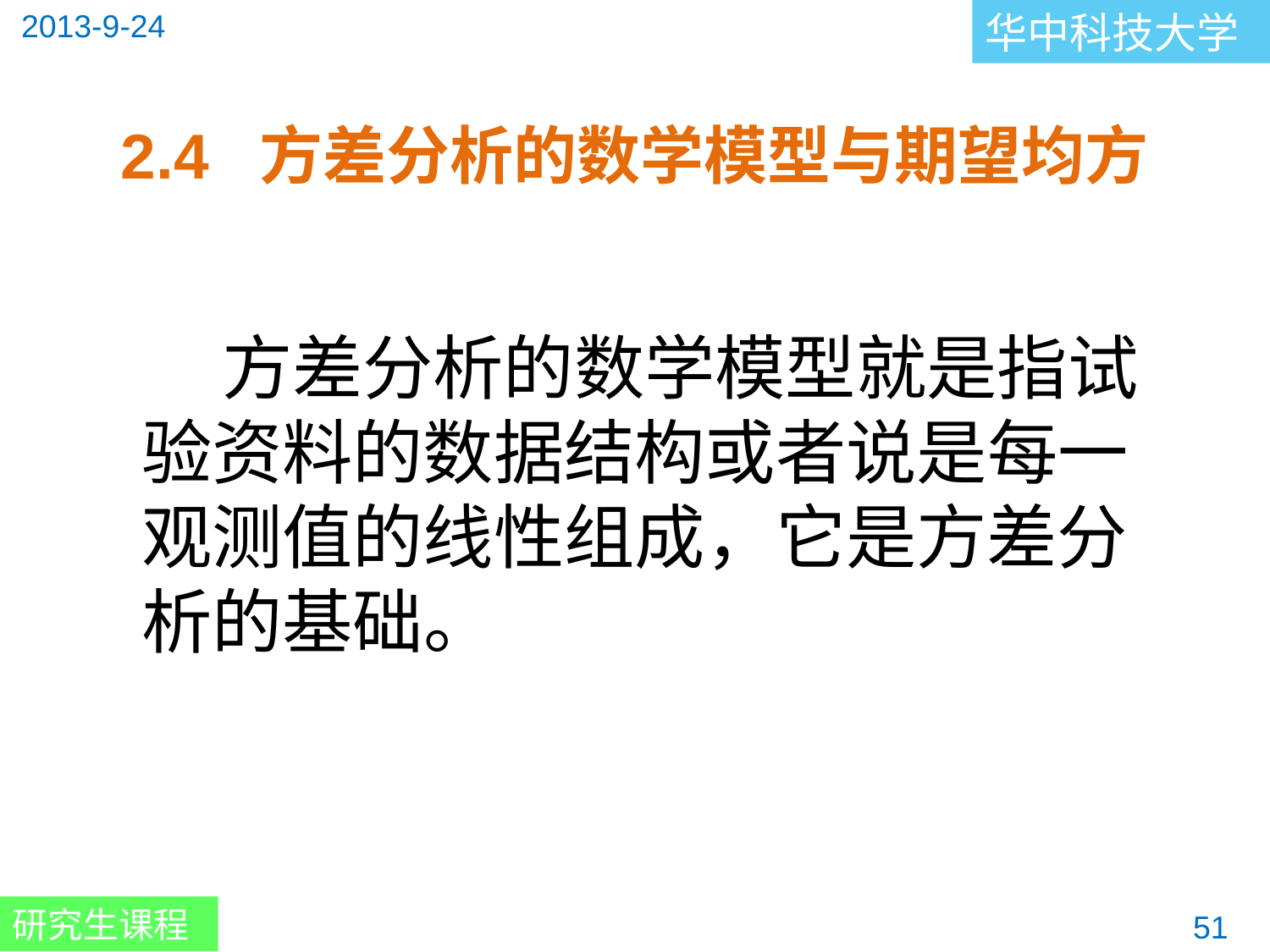

2.4  方差分析的数学模型与期望均方

    方差分析的数学模型就是指试验资料的数据结构或者说是每一观测值的线性组成，它是方差分析的基础。